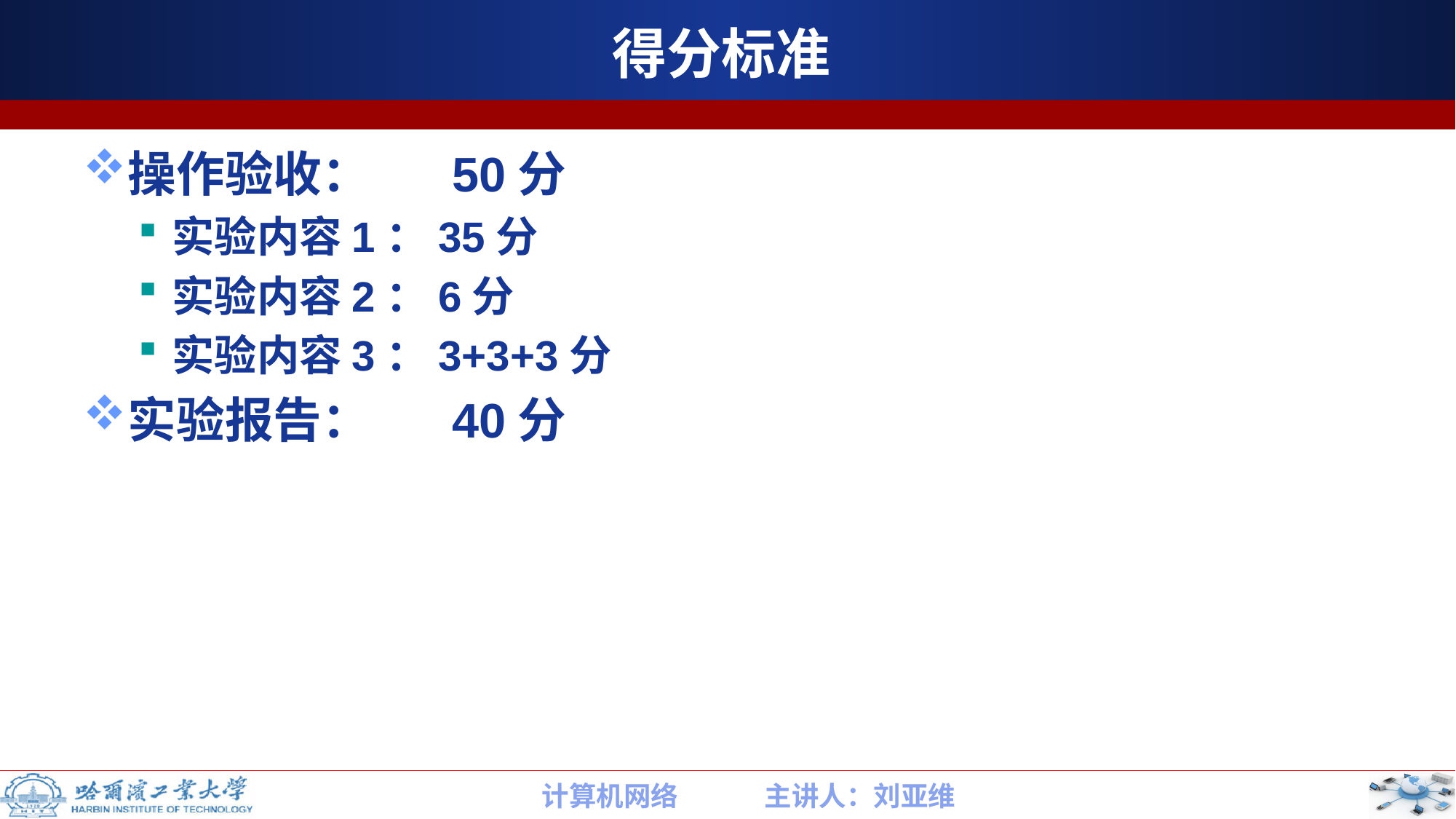

# 得分标准
操作验收：	50分
实验内容1：35分
实验内容2：6分
实验内容3：3+3+3分
实验报告：	40分